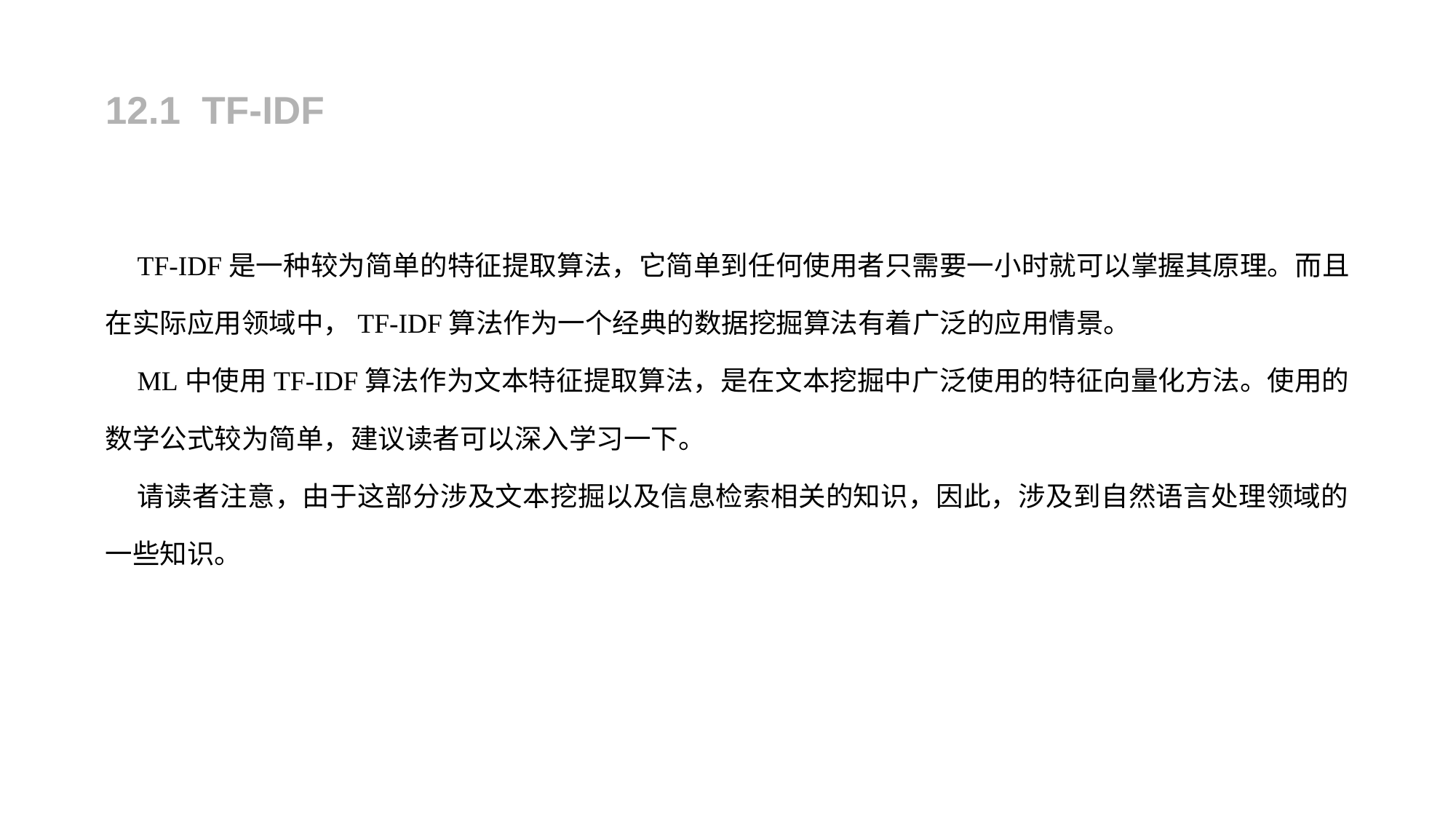

# 12.1  TF-IDF
TF-IDF是一种较为简单的特征提取算法，它简单到任何使用者只需要一小时就可以掌握其原理。而且在实际应用领域中，TF-IDF算法作为一个经典的数据挖掘算法有着广泛的应用情景。
ML中使用TF-IDF算法作为文本特征提取算法，是在文本挖掘中广泛使用的特征向量化方法。使用的数学公式较为简单，建议读者可以深入学习一下。
请读者注意，由于这部分涉及文本挖掘以及信息检索相关的知识，因此，涉及到自然语言处理领域的一些知识。